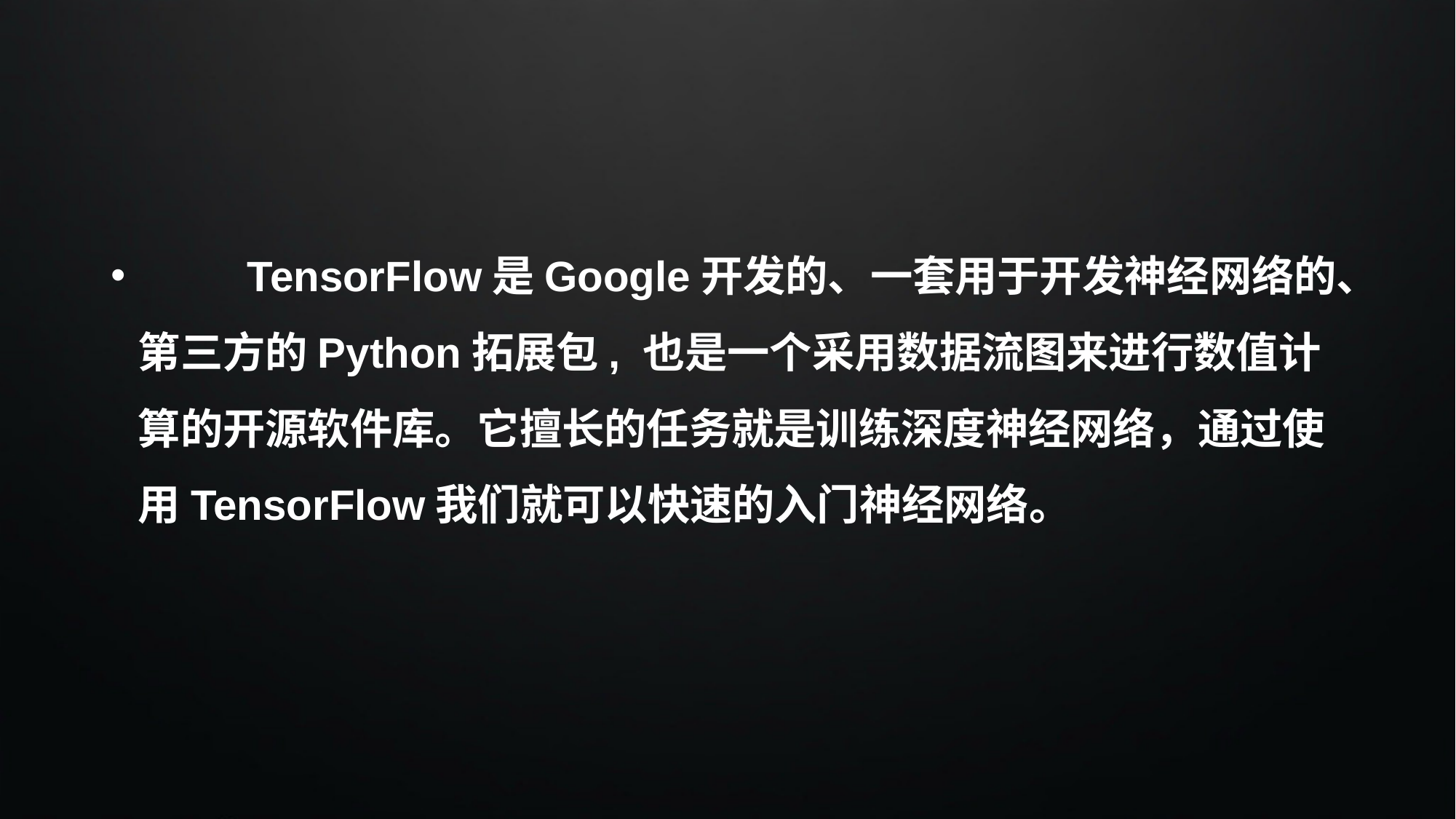

TensorFlow是Google开发的、一套用于开发神经网络的、第三方的Python拓展包, 也是一个采用数据流图来进行数值计算的开源软件库。它擅长的任务就是训练深度神经网络，通过使用TensorFlow我们就可以快速的入门神经网络。